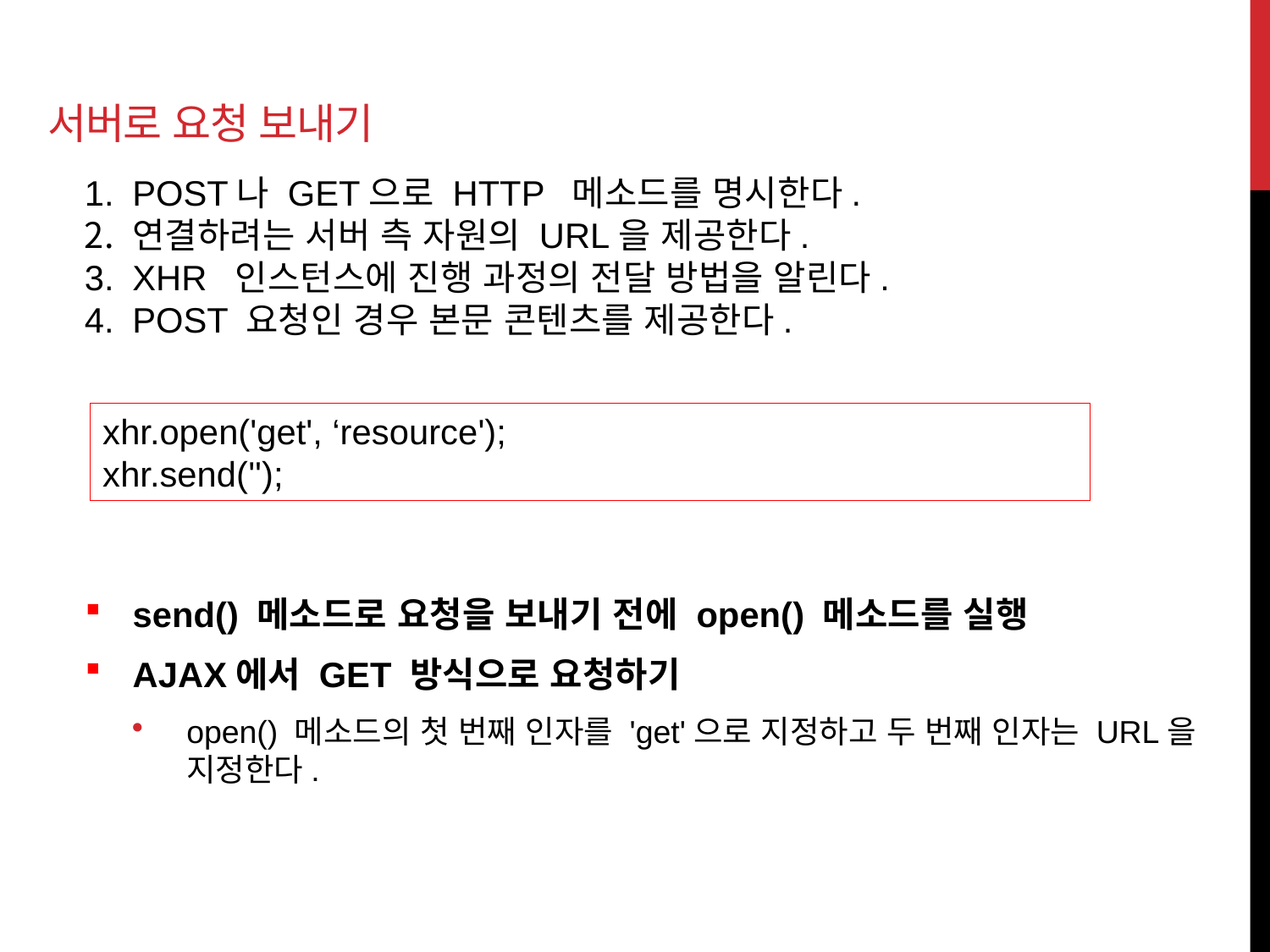

# 서버로 요청 보내기
POST나 GET으로 HTTP  메소드를 명시한다.
연결하려는 서버 측 자원의 URL을 제공한다.
XHR  인스턴스에 진행 과정의 전달 방법을 알린다.
POST 요청인 경우 본문 콘텐츠를 제공한다.
xhr.open('get', ‘resource');
xhr.send('');
send() 메소드로 요청을 보내기 전에 open() 메소드를 실행
AJAX에서 GET 방식으로 요청하기
open() 메소드의 첫 번째 인자를 'get'으로 지정하고 두 번째 인자는 URL을 지정한다.